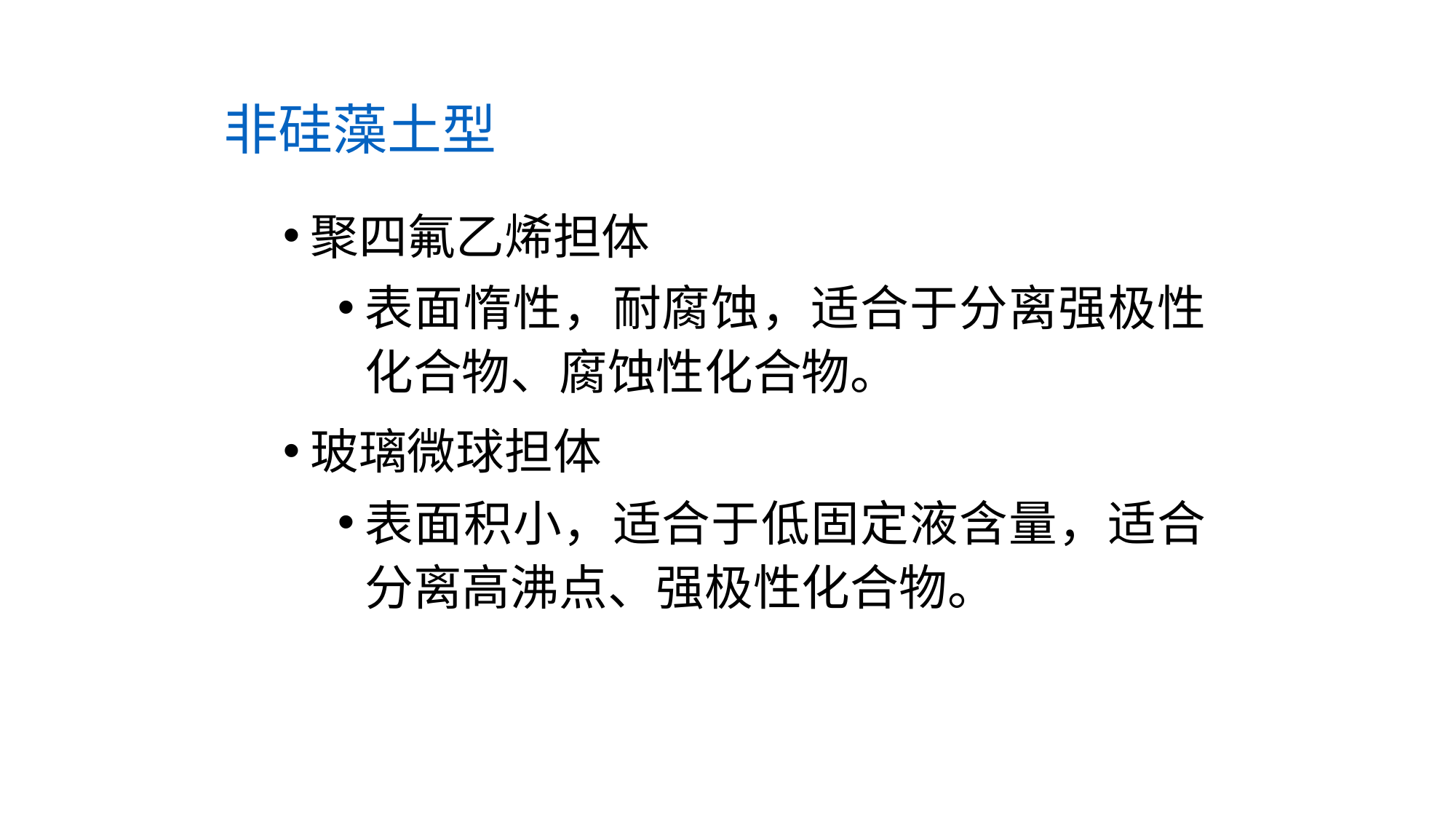

非硅藻土型
聚四氟乙烯担体
表面惰性，耐腐蚀，适合于分离强极性化合物、腐蚀性化合物。
玻璃微球担体
表面积小，适合于低固定液含量，适合分离高沸点、强极性化合物。